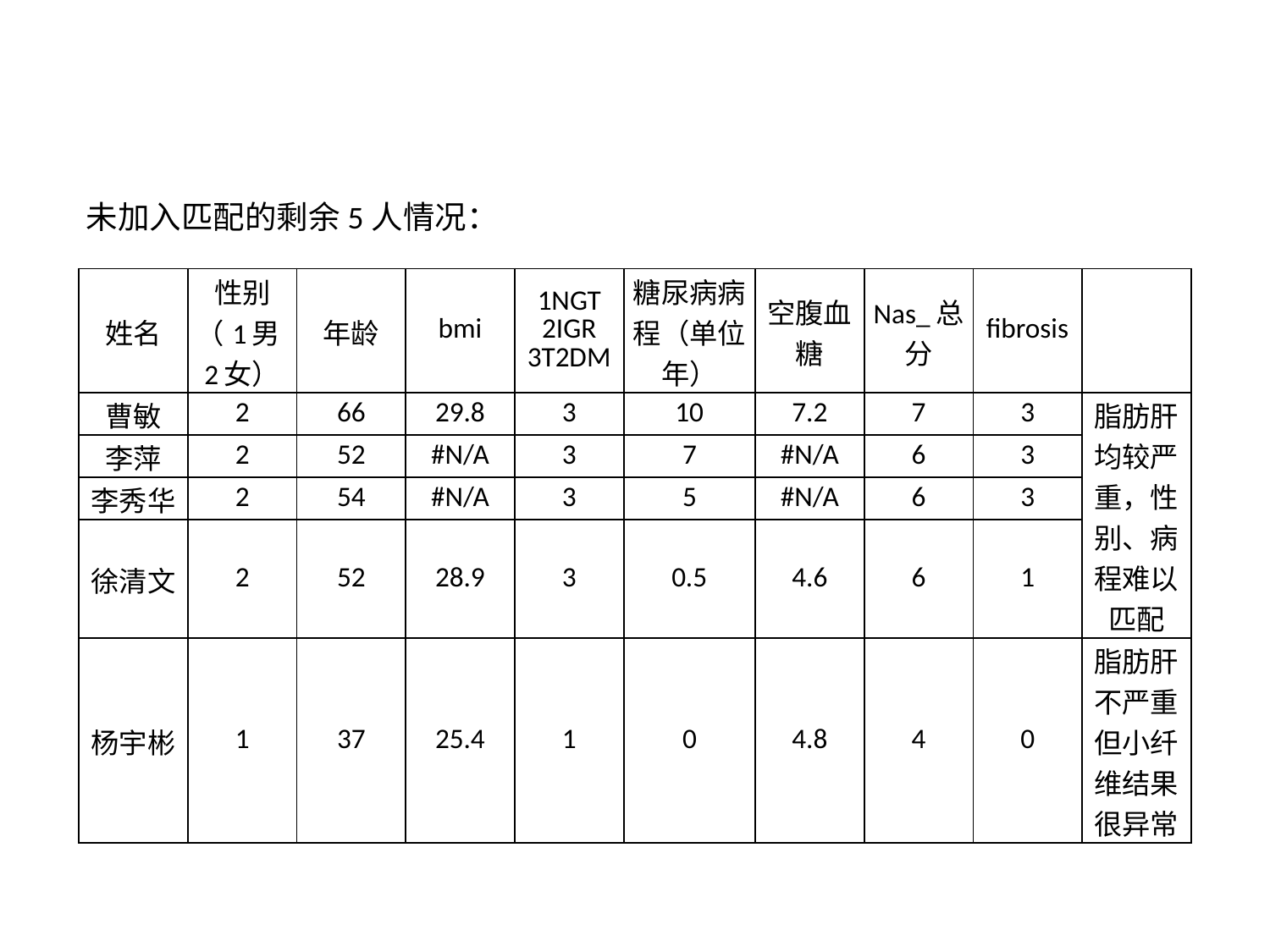

未加入匹配的剩余5人情况：
| 姓名 | 性别（1男2女） | 年龄 | bmi | 1NGT 2IGR 3T2DM | 糖尿病病程（单位年） | 空腹血糖 | Nas\_总分 | fibrosis |  |
| --- | --- | --- | --- | --- | --- | --- | --- | --- | --- |
| 曹敏 | 2 | 66 | 29.8 | 3 | 10 | 7.2 | 7 | 3 | 脂肪肝均较严重，性别、病程难以匹配 |
| 李萍 | 2 | 52 | #N/A | 3 | 7 | #N/A | 6 | 3 |  |
| 李秀华 | 2 | 54 | #N/A | 3 | 5 | #N/A | 6 | 3 |  |
| 徐清文 | 2 | 52 | 28.9 | 3 | 0.5 | 4.6 | 6 | 1 |  |
| 杨宇彬 | 1 | 37 | 25.4 | 1 | 0 | 4.8 | 4 | 0 | 脂肪肝不严重但小纤维结果很异常 |